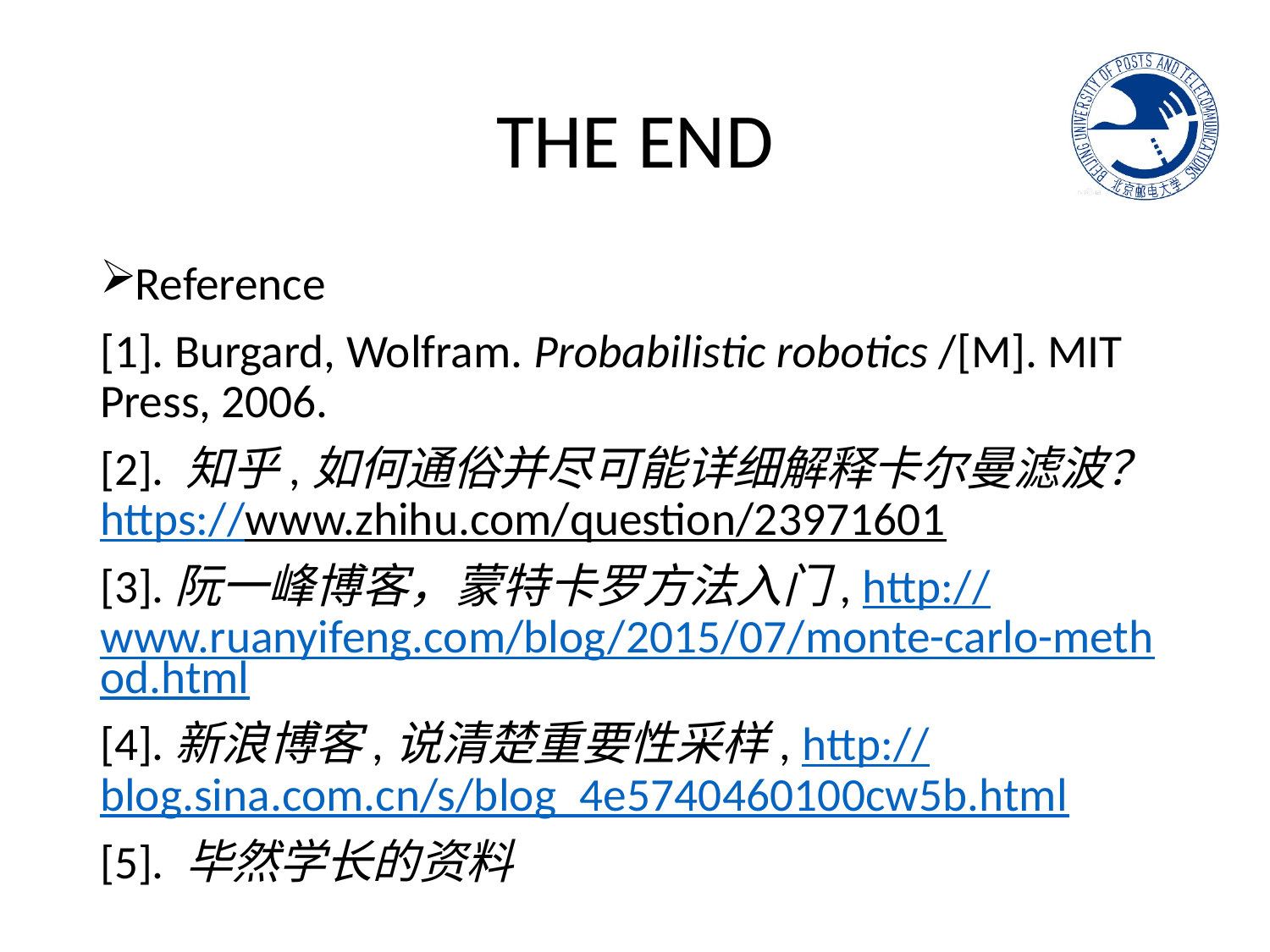

# THE END
Reference
[1]. Burgard, Wolfram. Probabilistic robotics /[M]. MIT Press, 2006.
[2]. 知乎,如何通俗并尽可能详细解释卡尔曼滤波？https://www.zhihu.com/question/23971601
[3].阮一峰博客，蒙特卡罗方法入门, http://www.ruanyifeng.com/blog/2015/07/monte-carlo-method.html
[4].新浪博客,说清楚重要性采样, http://blog.sina.com.cn/s/blog_4e5740460100cw5b.html
[5]. 毕然学长的资料